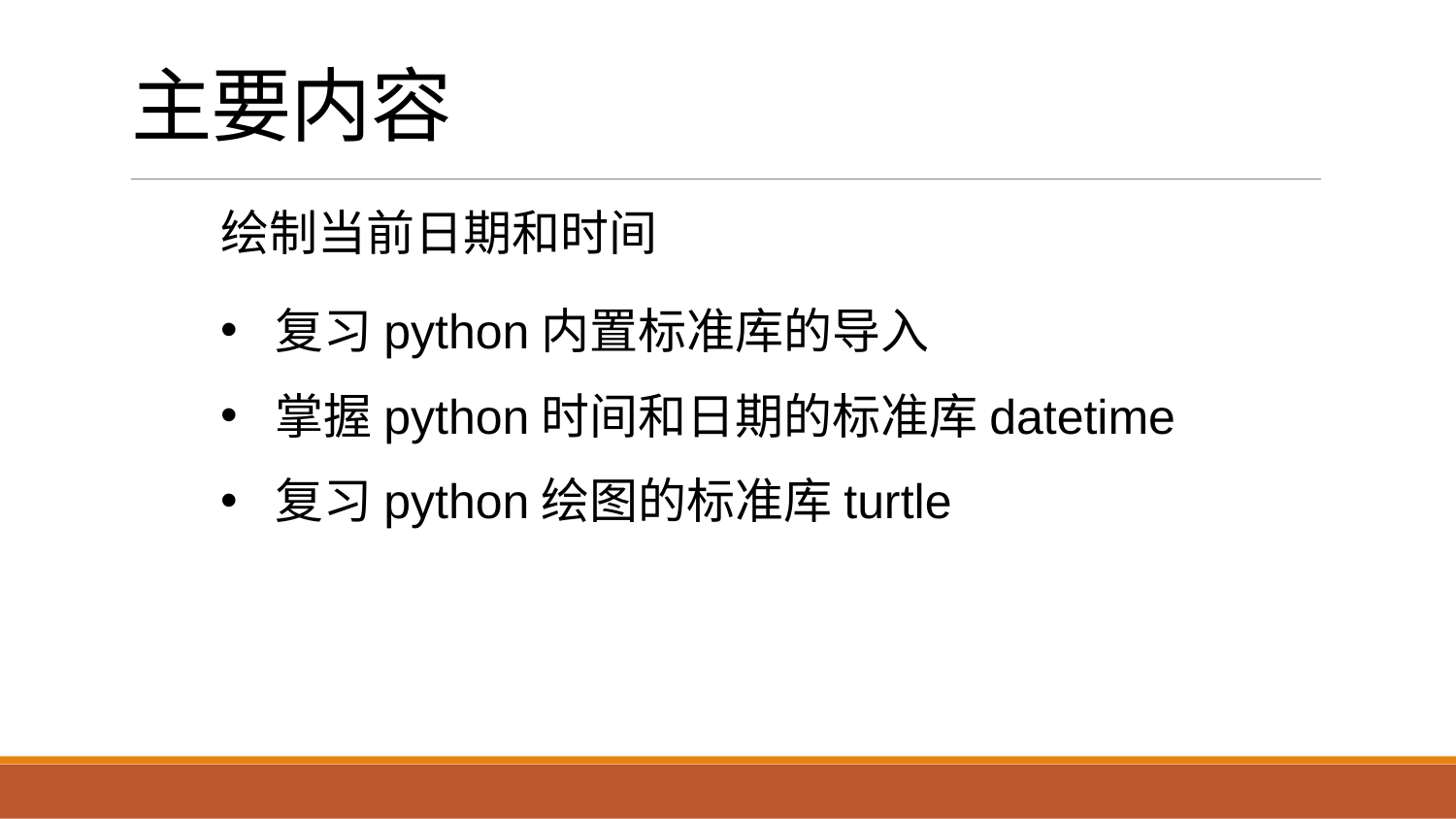

# 主要内容
绘制当前日期和时间
复习python内置标准库的导入
掌握python时间和日期的标准库datetime
复习python绘图的标准库turtle